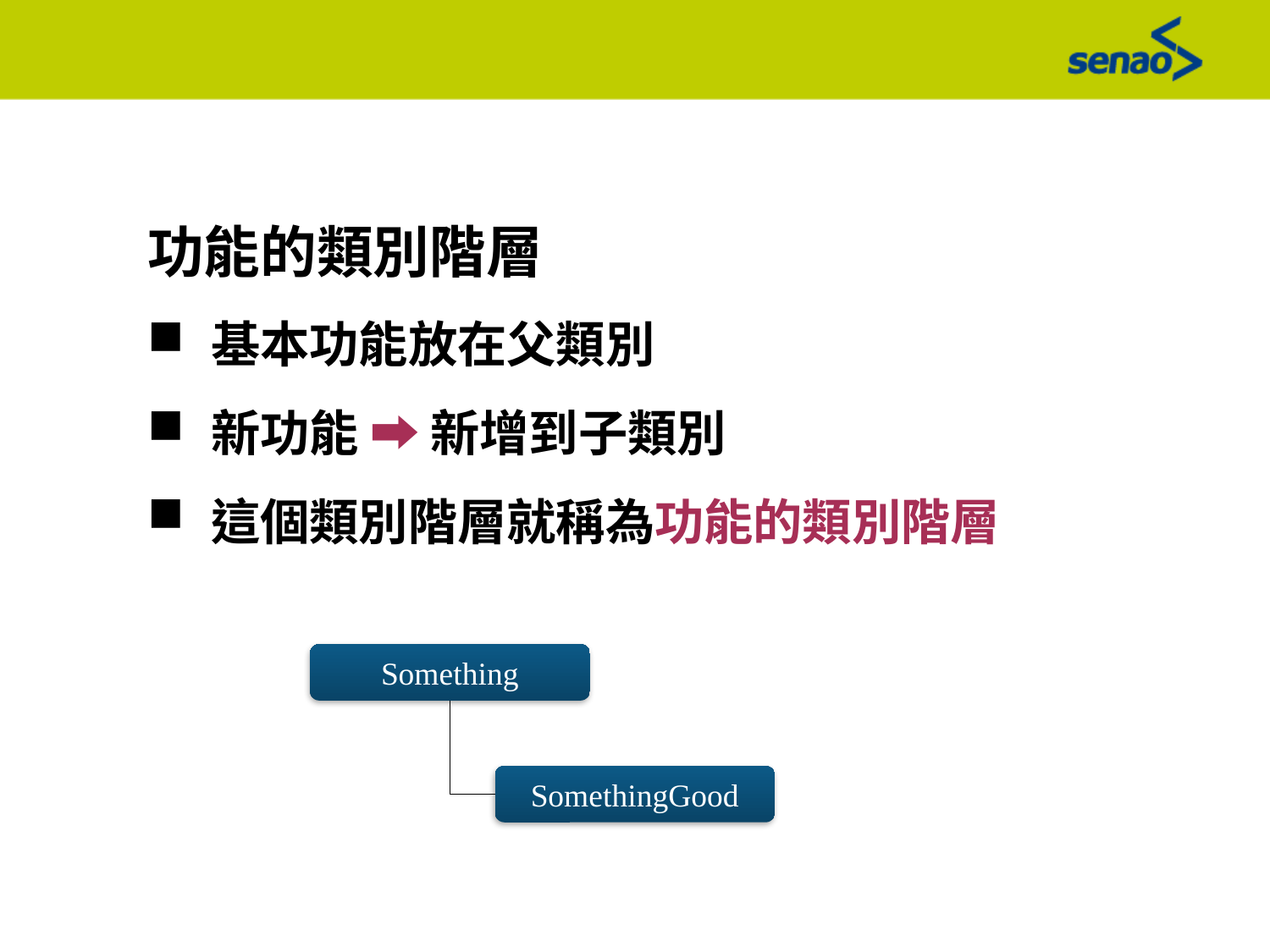

功能的類別階層
基本功能放在父類別
新功能 ➡ 新增到子類別
這個類別階層就稱為功能的類別階層

Something
SomethingGood